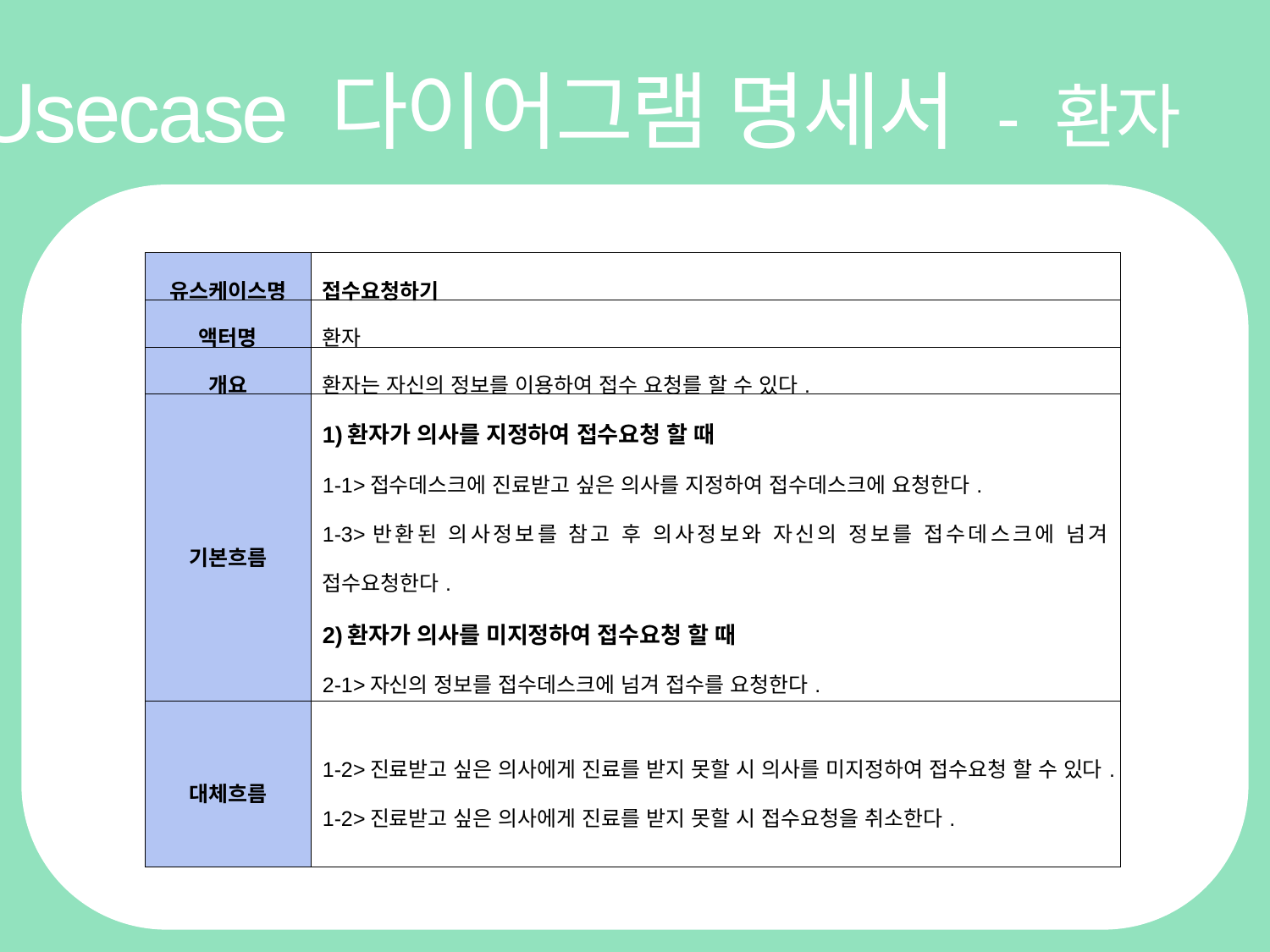

Usecase 다이어그램 명세서 - 환자
| 유스케이스명 | 접수요청하기 |
| --- | --- |
| 액터명 | 환자 |
| 개요 | 환자는 자신의 정보를 이용하여 접수 요청를 할 수 있다. |
| 기본흐름 | 1)환자가 의사를 지정하여 접수요청 할 때 1-1>접수데스크에 진료받고 싶은 의사를 지정하여 접수데스크에 요청한다. 1-3>반환된 의사정보를 참고 후 의사정보와 자신의 정보를 접수데스크에 넘겨 접수요청한다. 2)환자가 의사를 미지정하여 접수요청 할 때 2-1>자신의 정보를 접수데스크에 넘겨 접수를 요청한다. |
| 대체흐름 | 1-2>진료받고 싶은 의사에게 진료를 받지 못할 시 의사를 미지정하여 접수요청 할 수 있다. 1-2>진료받고 싶은 의사에게 진료를 받지 못할 시 접수요청을 취소한다. |